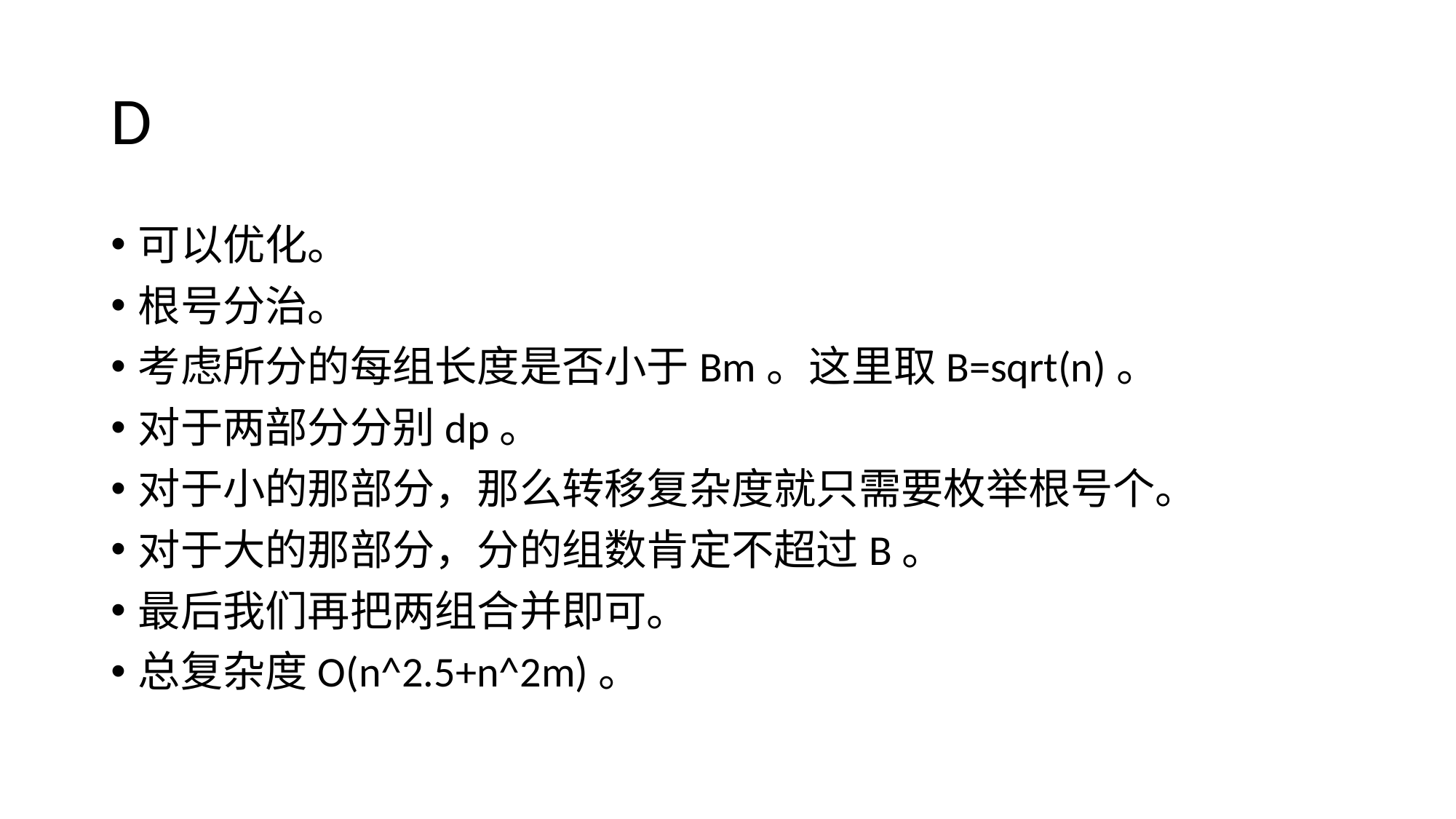

# D
可以优化。
根号分治。
考虑所分的每组长度是否小于Bm。这里取B=sqrt(n)。
对于两部分分别dp。
对于小的那部分，那么转移复杂度就只需要枚举根号个。
对于大的那部分，分的组数肯定不超过B。
最后我们再把两组合并即可。
总复杂度O(n^2.5+n^2m)。